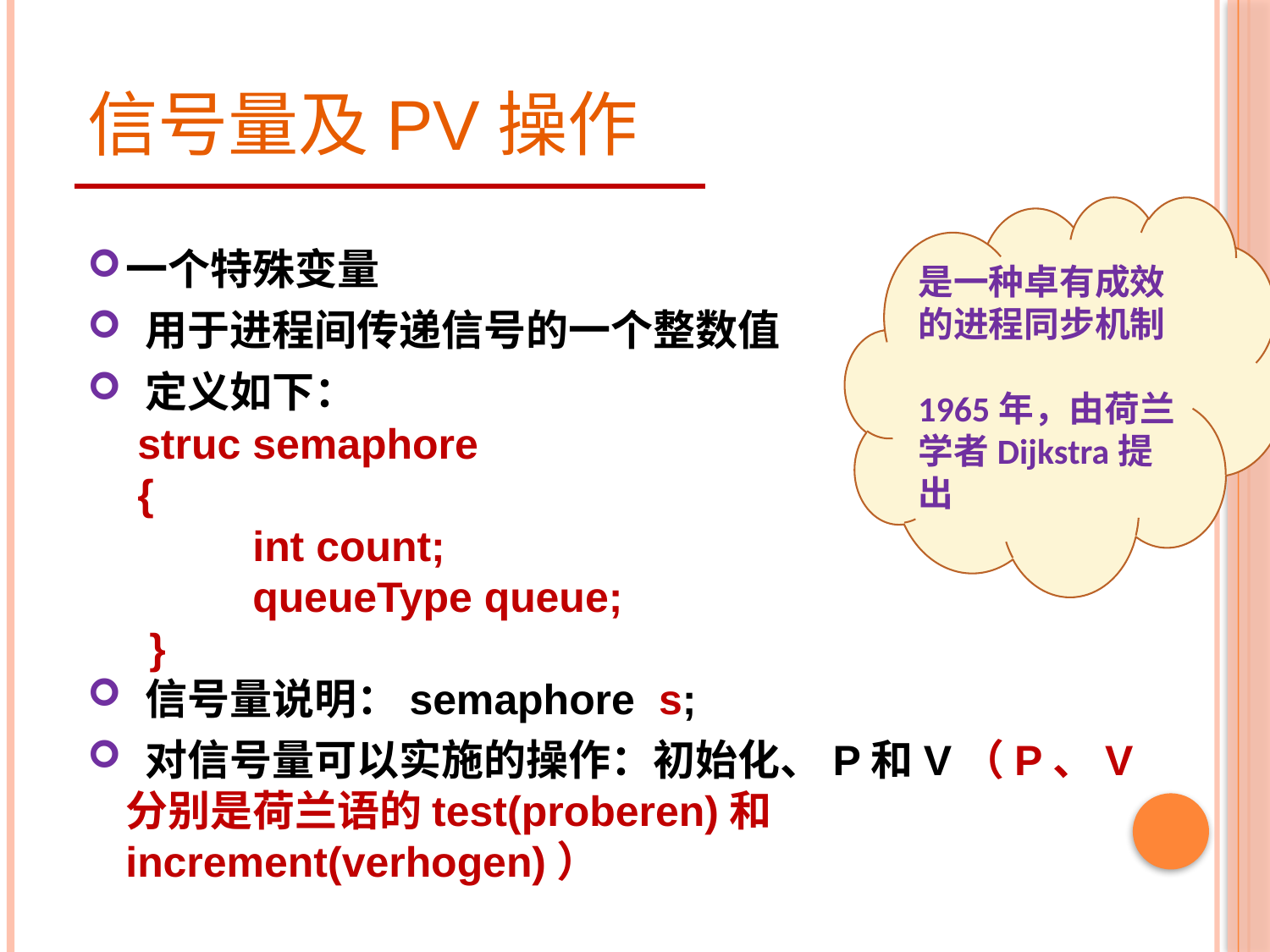

# 信号量及PV操作
是一种卓有成效的进程同步机制

1965年，由荷兰学者Dijkstra提出
一个特殊变量
 用于进程间传递信号的一个整数值
 定义如下：
 struc semaphore
 {
	int count;
	queueType queue;
  }
 信号量说明：semaphore  s;
 对信号量可以实施的操作：初始化、P和V（P、V分别是荷兰语的test(proberen)和increment(verhogen)）